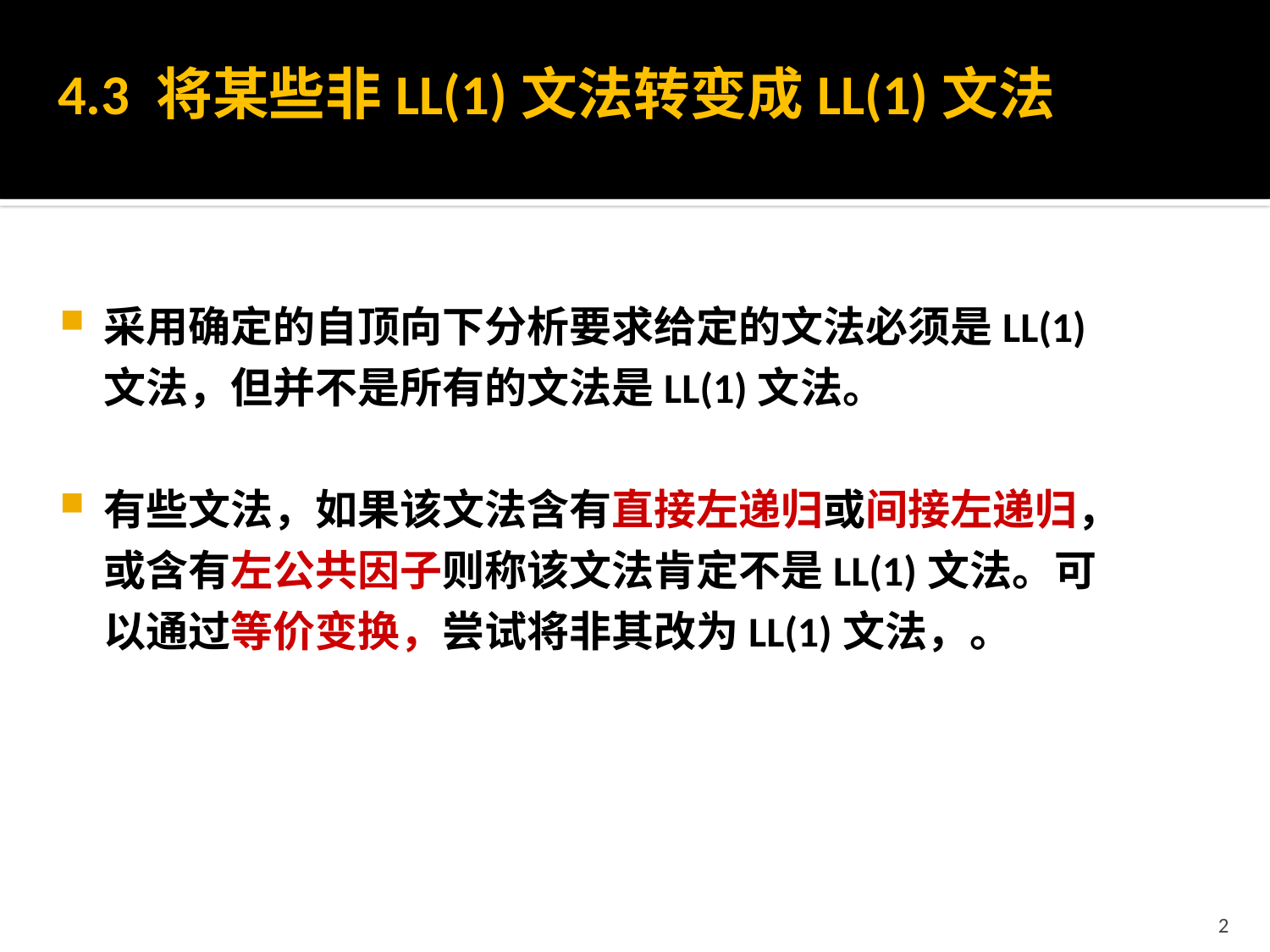

4.3 将某些非LL(1)文法转变成LL(1)文法

采用确定的自顶向下分析要求给定的文法必须是LL(1)文法，但并不是所有的文法是LL(1)文法。

有些文法，如果该文法含有直接左递归或间接左递归，或含有左公共因子则称该文法肯定不是LL(1)文法。可以通过等价变换，尝试将非其改为LL(1)文法，。
2